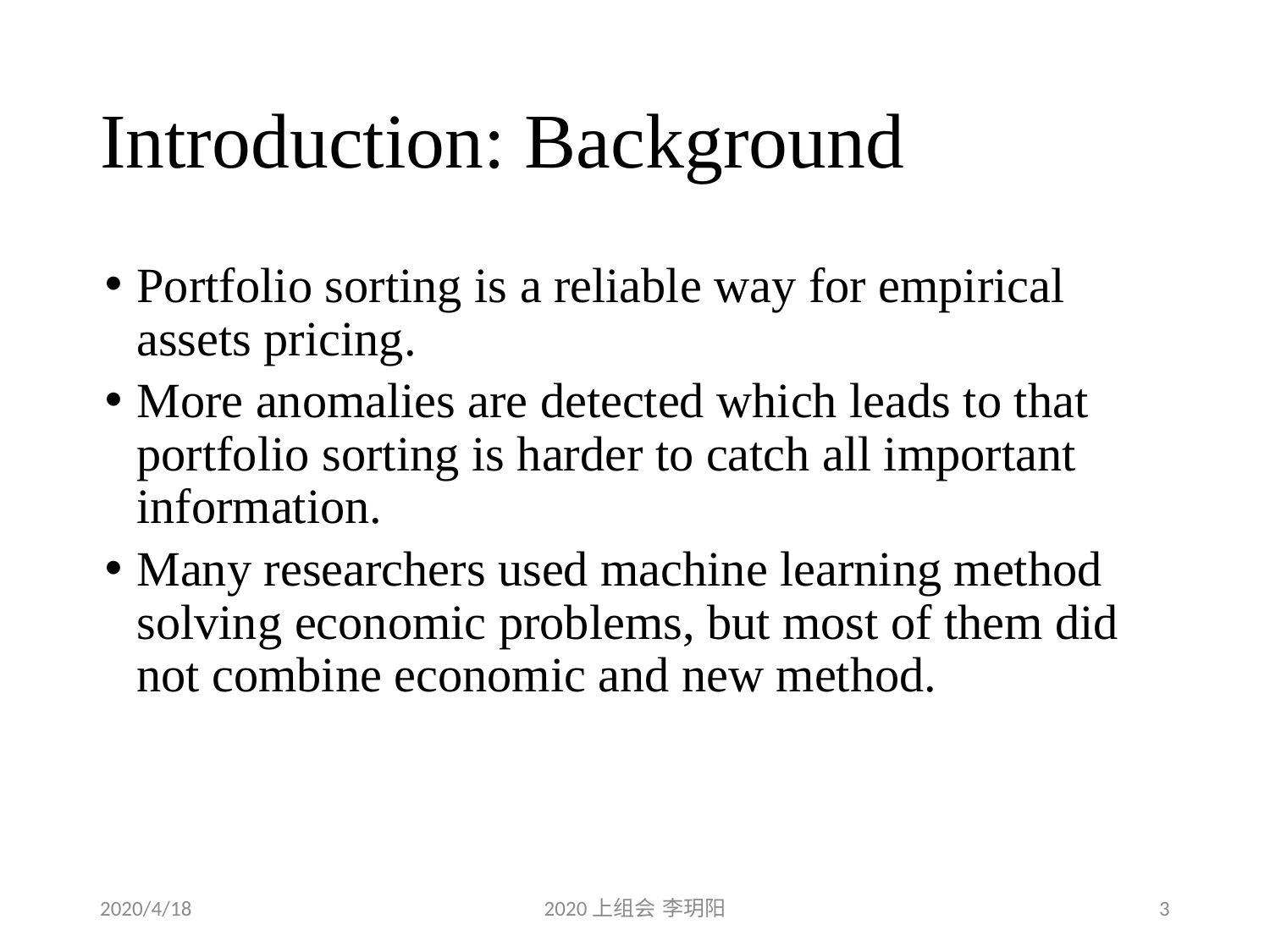

# Introduction: Background
Portfolio sorting is a reliable way for empirical assets pricing.
More anomalies are detected which leads to that portfolio sorting is harder to catch all important information.
Many researchers used machine learning method solving economic problems, but most of them did not combine economic and new method.

2020/4/18
2020上组会 李玥阳
3